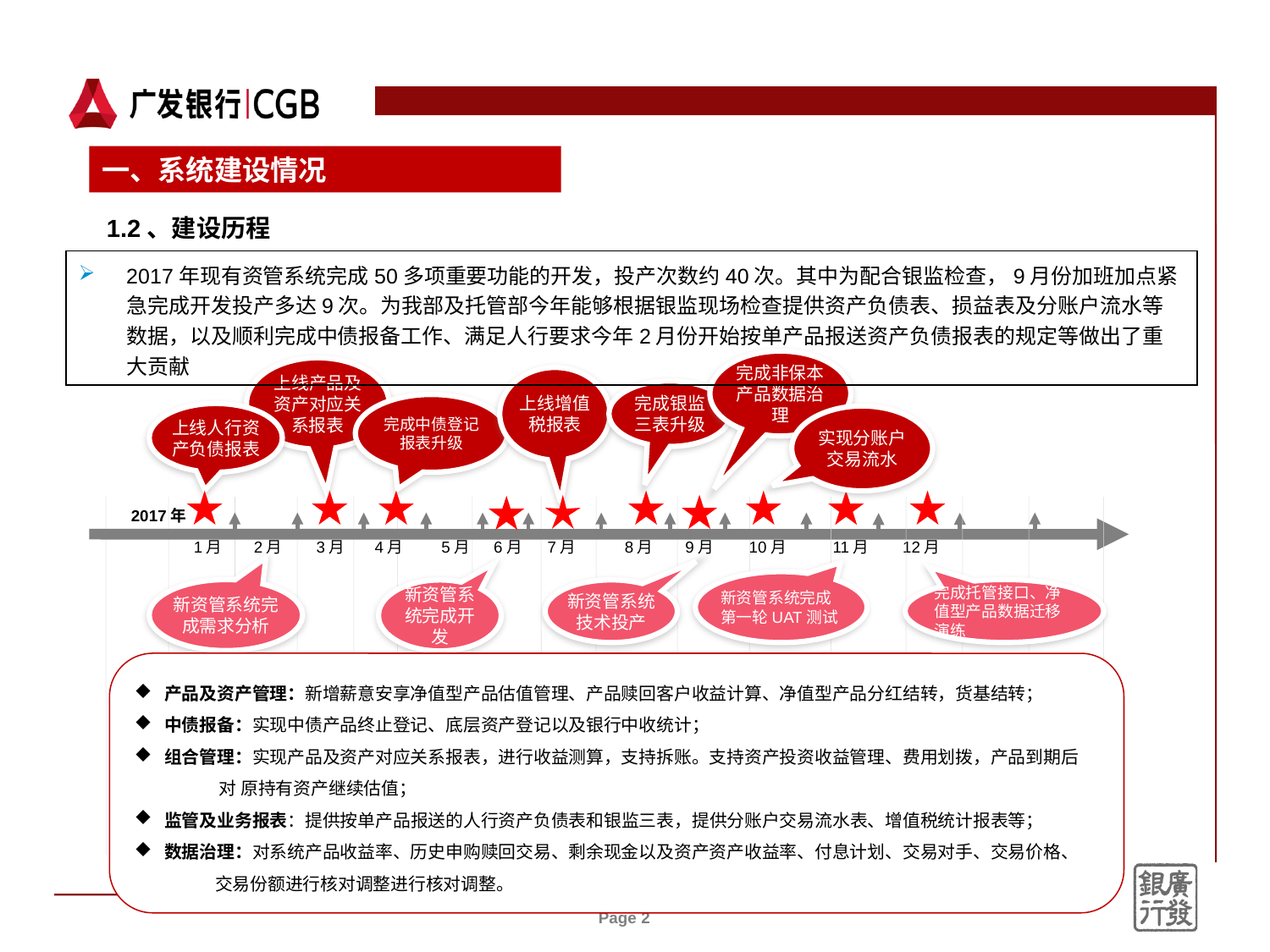

一、系统建设情况
# 1.2、建设历程
2017年现有资管系统完成50多项重要功能的开发，投产次数约40次。其中为配合银监检查，9月份加班加点紧急完成开发投产多达9次。为我部及托管部今年能够根据银监现场检查提供资产负债表、损益表及分账户流水等数据，以及顺利完成中债报备工作、满足人行要求今年2月份开始按单产品报送资产负债报表的规定等做出了重大贡献
完成非保本产品数据治理
上线产品及资产对应关系报表
上线增值税报表
完成银监三表升级
完成中债登记报表升级
上线人行资产负债报表
实现分账户交易流水

2017年

4月
10月
1月
2月
3月
5月
6月
7月
8月
9月
11月
12月

新资管系统完成第一轮UAT测试
新资管系统完成需求分析
完成托管接口、净值型产品数据迁移演练
新资管系统完成开发
新资管系统技术投产
产品及资产管理：新增薪意安享净值型产品估值管理、产品赎回客户收益计算、净值型产品分红结转，货基结转；
中债报备：实现中债产品终止登记、底层资产登记以及银行中收统计；
组合管理：实现产品及资产对应关系报表，进行收益测算，支持拆账。支持资产投资收益管理、费用划拨，产品到期后
                    对 原持有资产继续估值；
监管及业务报表：提供按单产品报送的人行资产负债表和银监三表，提供分账户交易流水表、增值税统计报表等；
数据治理：对系统产品收益率、历史申购赎回交易、剩余现金以及资产资产收益率、付息计划、交易对手、交易价格、
                   交易份额进行核对调整进行核对调整。